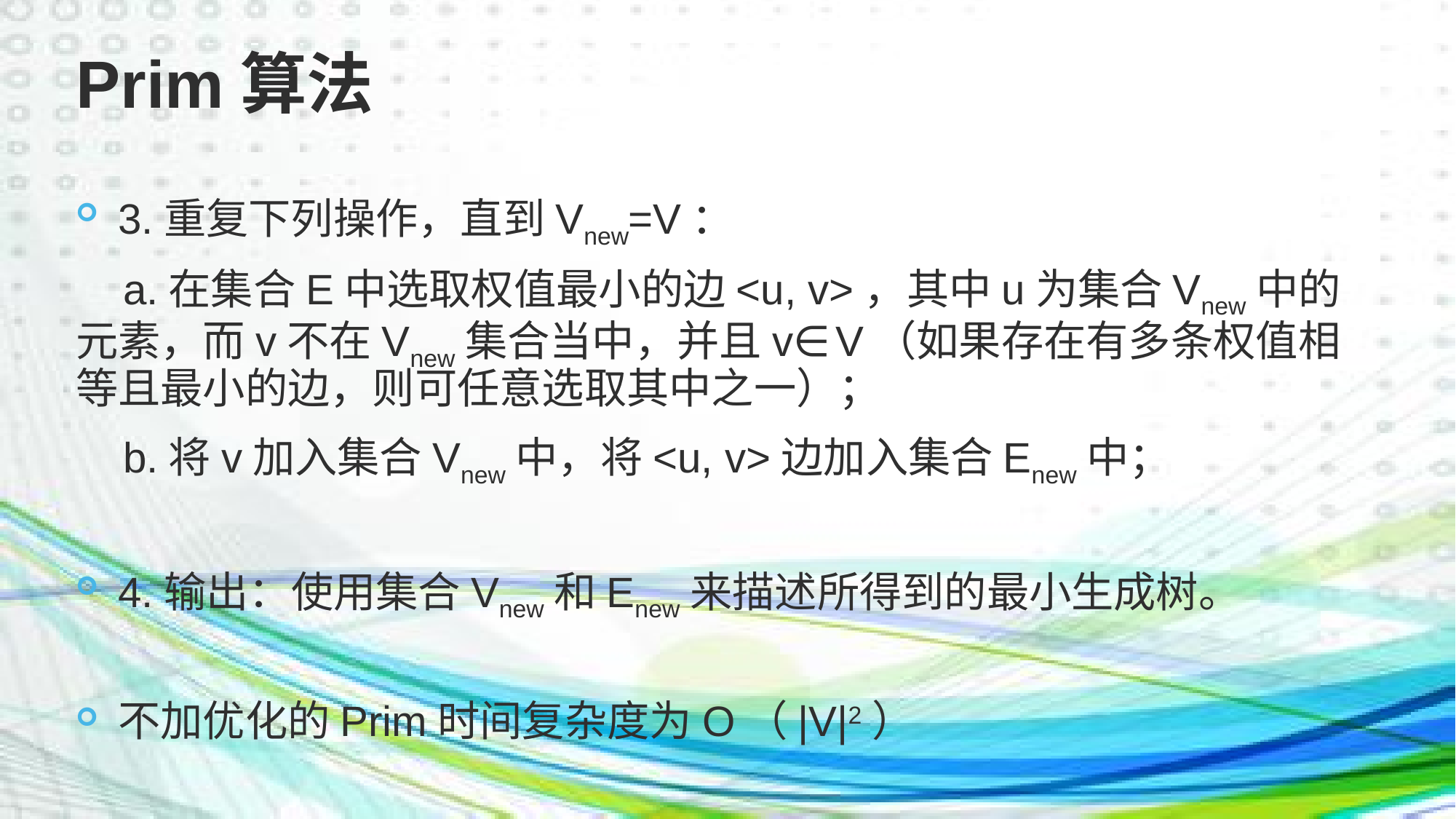

# Prim算法
3.重复下列操作，直到Vnew=V：
    a.在集合E中选取权值最小的边<u, v>，其中u为集合Vnew中的元素，而v不在Vnew集合当中，并且v∈V（如果存在有多条权值相等且最小的边，则可任意选取其中之一）；
    b.将v加入集合Vnew中，将<u, v>边加入集合Enew中；

4.输出：使用集合Vnew和Enew来描述所得到的最小生成树。

不加优化的Prim时间复杂度为O（|V|2）